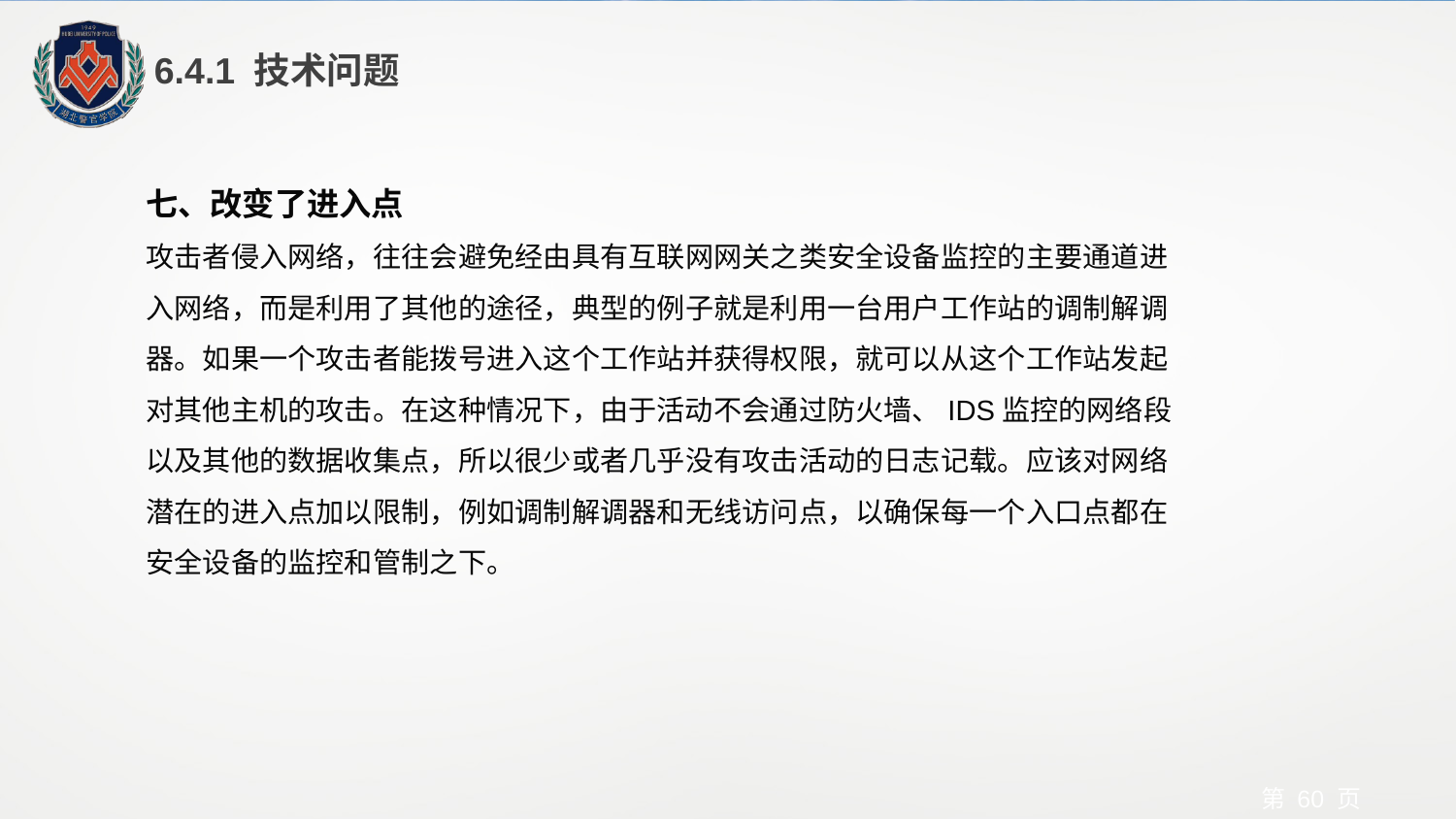

6.4.1 技术问题
七、改变了进入点
攻击者侵入网络，往往会避免经由具有互联网网关之类安全设备监控的主要通道进入网络，而是利用了其他的途径，典型的例子就是利用一台用户工作站的调制解调器。如果一个攻击者能拨号进入这个工作站并获得权限，就可以从这个工作站发起对其他主机的攻击。在这种情况下，由于活动不会通过防火墙、IDS监控的网络段以及其他的数据收集点，所以很少或者几乎没有攻击活动的日志记载。应该对网络潜在的进入点加以限制，例如调制解调器和无线访问点，以确保每一个入口点都在安全设备的监控和管制之下。